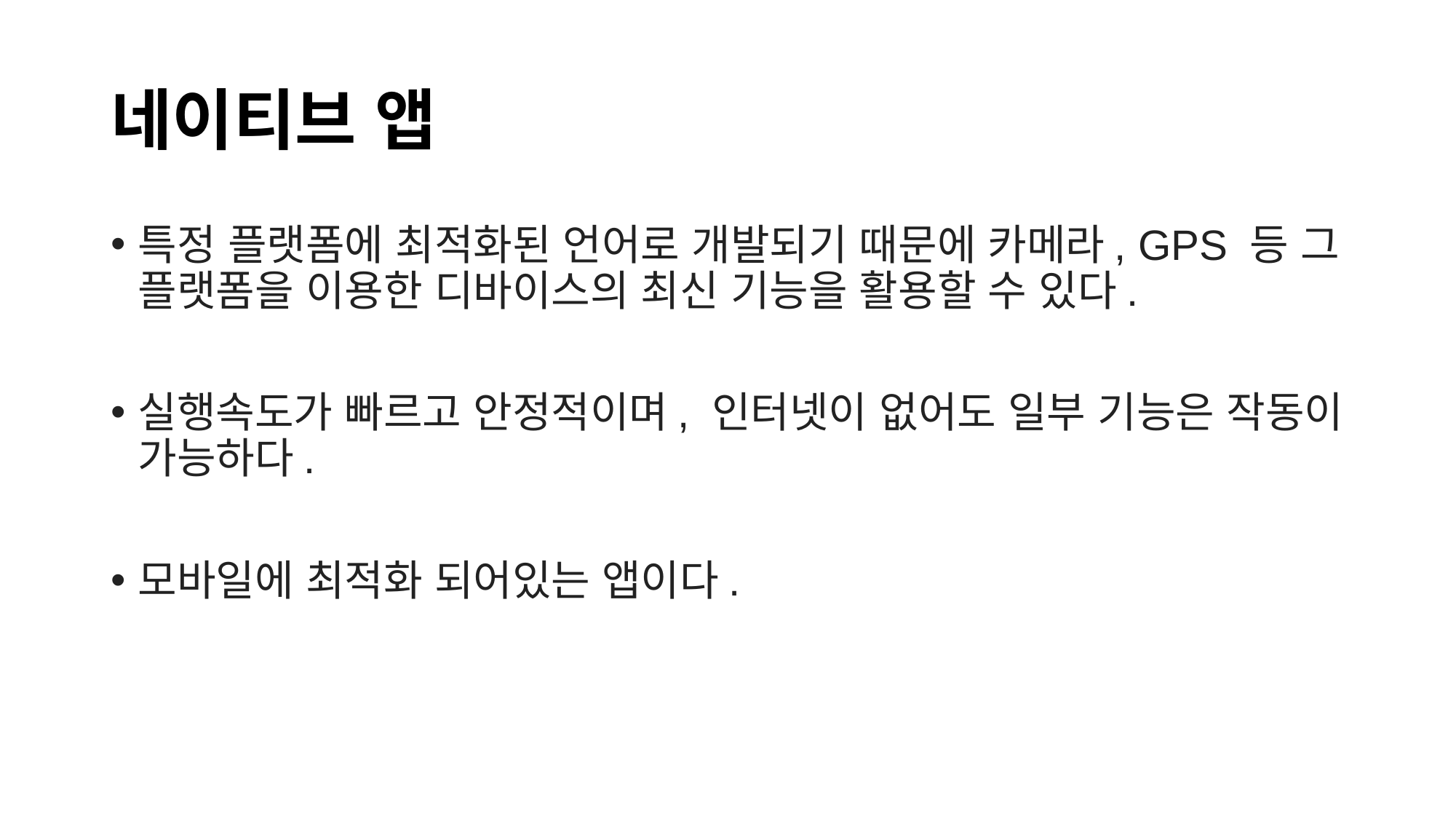

# 네이티브 앱
특정 플랫폼에 최적화된 언어로 개발되기 때문에 카메라, GPS 등 그 플랫폼을 이용한 디바이스의 최신 기능을 활용할 수 있다.

실행속도가 빠르고 안정적이며, 인터넷이 없어도 일부 기능은 작동이 가능하다.

모바일에 최적화 되어있는 앱이다.